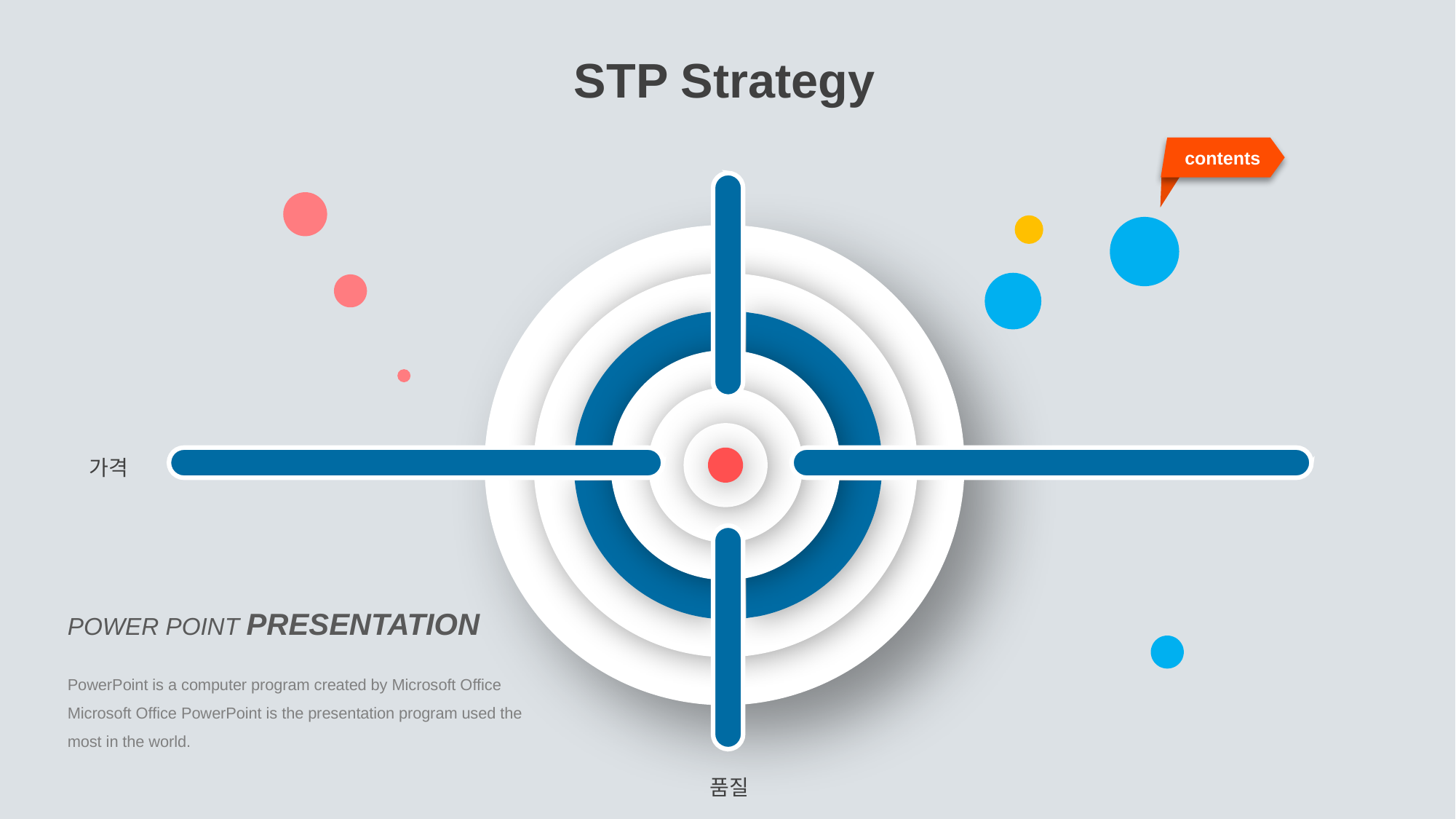

STP Strategy
contents

가격
POWER POINT PRESENTATION

PowerPoint is a computer program created by Microsoft Office Microsoft Office PowerPoint is the presentation program used the most in the world.
품질